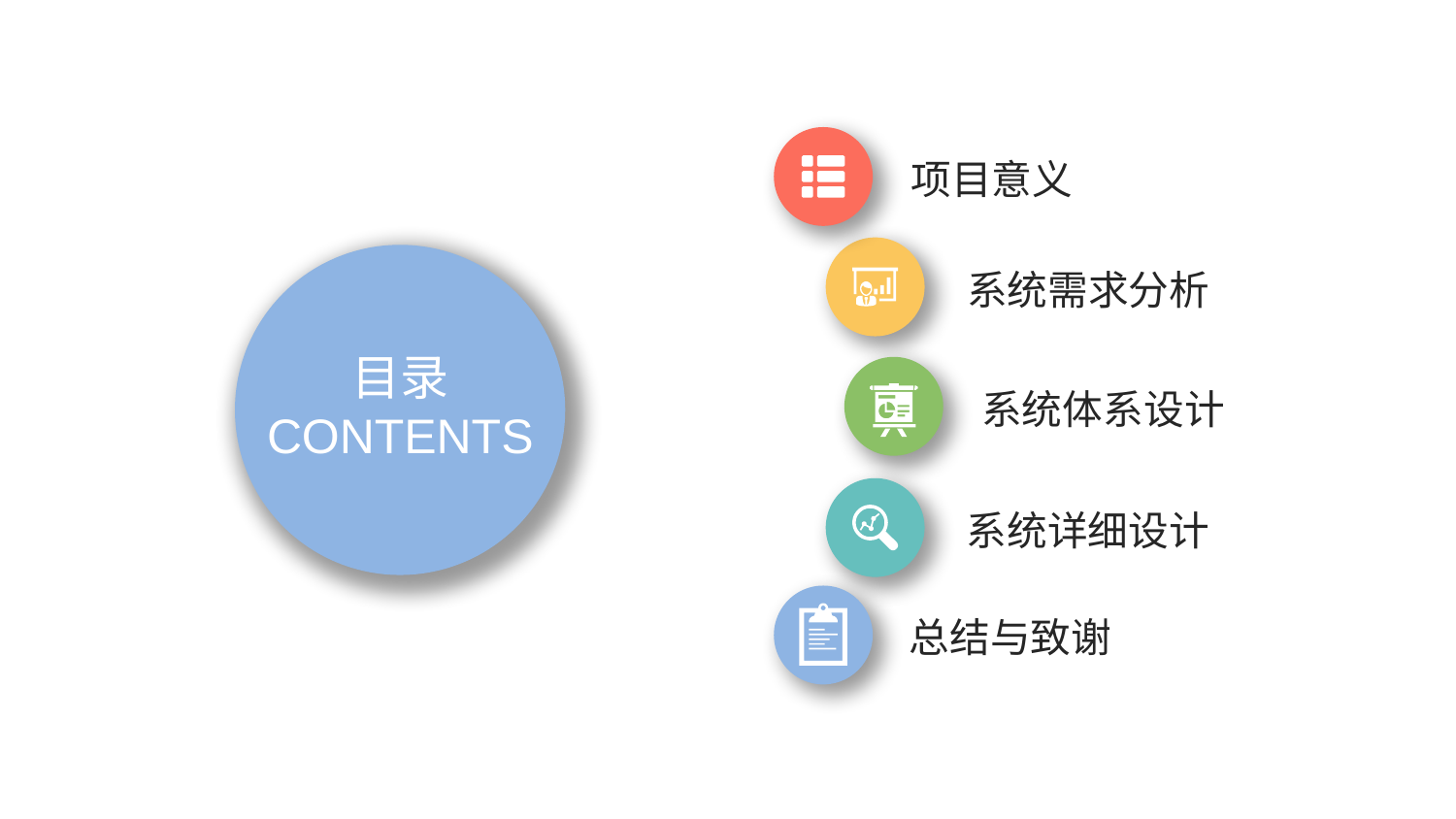

项目意义

系统需求分析

目录
CONTENTS

系统体系设计

系统详细设计

总结与致谢